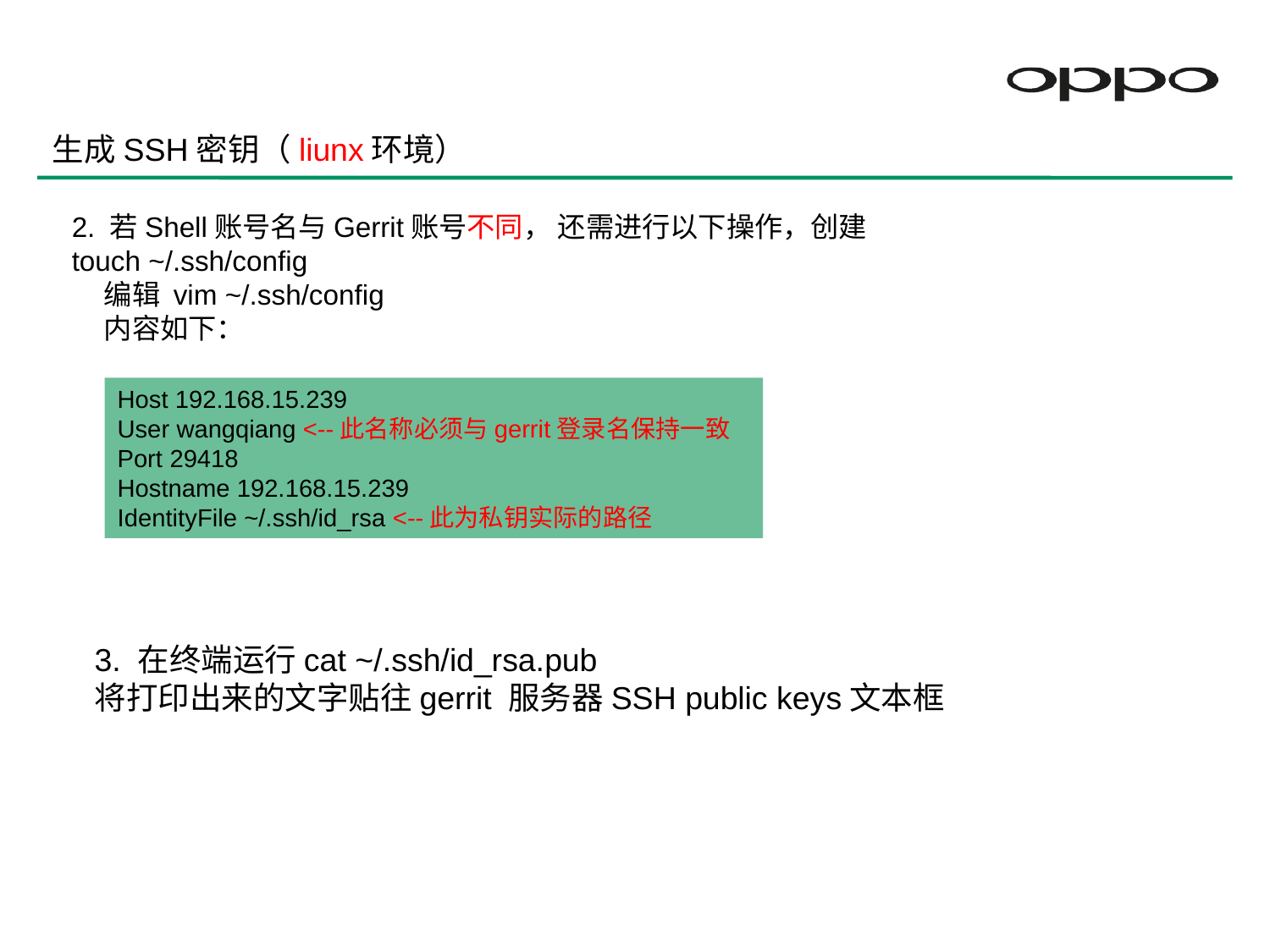

生成SSH密钥（liunx环境）

2. 若Shell账号名与Gerrit账号不同， 还需进行以下操作，创建 touch ~/.ssh/config
    编辑 vim ~/.ssh/config
    内容如下：

Host 192.168.15.239
User wangqiang <--此名称必须与gerrit登录名保持一致
Port 29418
Hostname 192.168.15.239
IdentityFile ~/.ssh/id_rsa <--此为私钥实际的路径
3. 在终端运行cat ~/.ssh/id_rsa.pub
将打印出来的文字贴往gerrit 服务器SSH public keys文本框